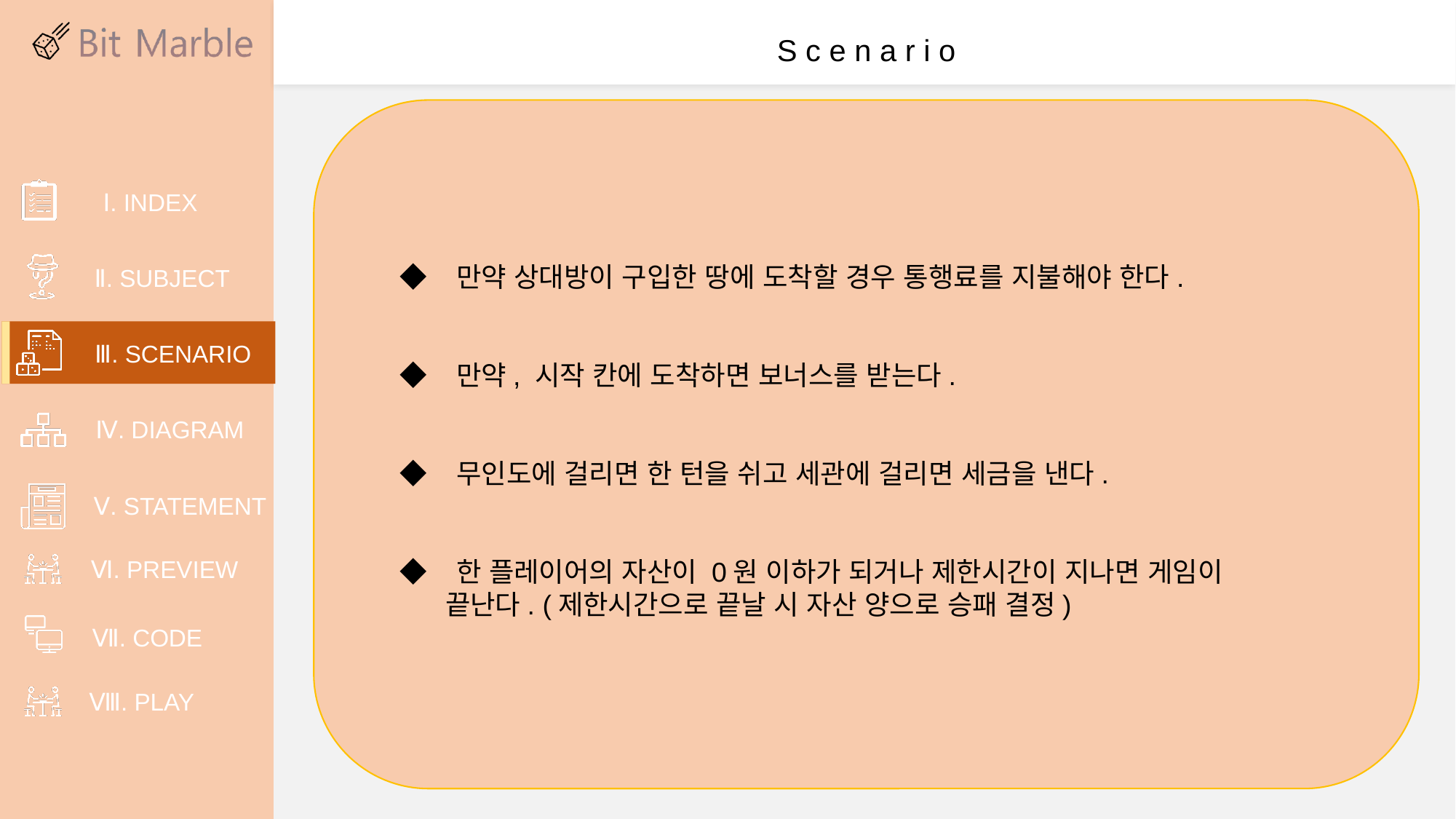

S c e n a r i o

◆   만약 상대방이 구입한 땅에 도착할 경우 통행료를 지불해야 한다.

◆   만약, 시작 칸에 도착하면 보너스를 받는다.

◆   무인도에 걸리면 한 턴을 쉬고 세관에 걸리면 세금을 낸다.

◆   한 플레이어의 자산이 0원 이하가 되거나 제한시간이 지나면 게임이
      끝난다. (제한시간으로 끝날 시 자산 양으로 승패 결정)